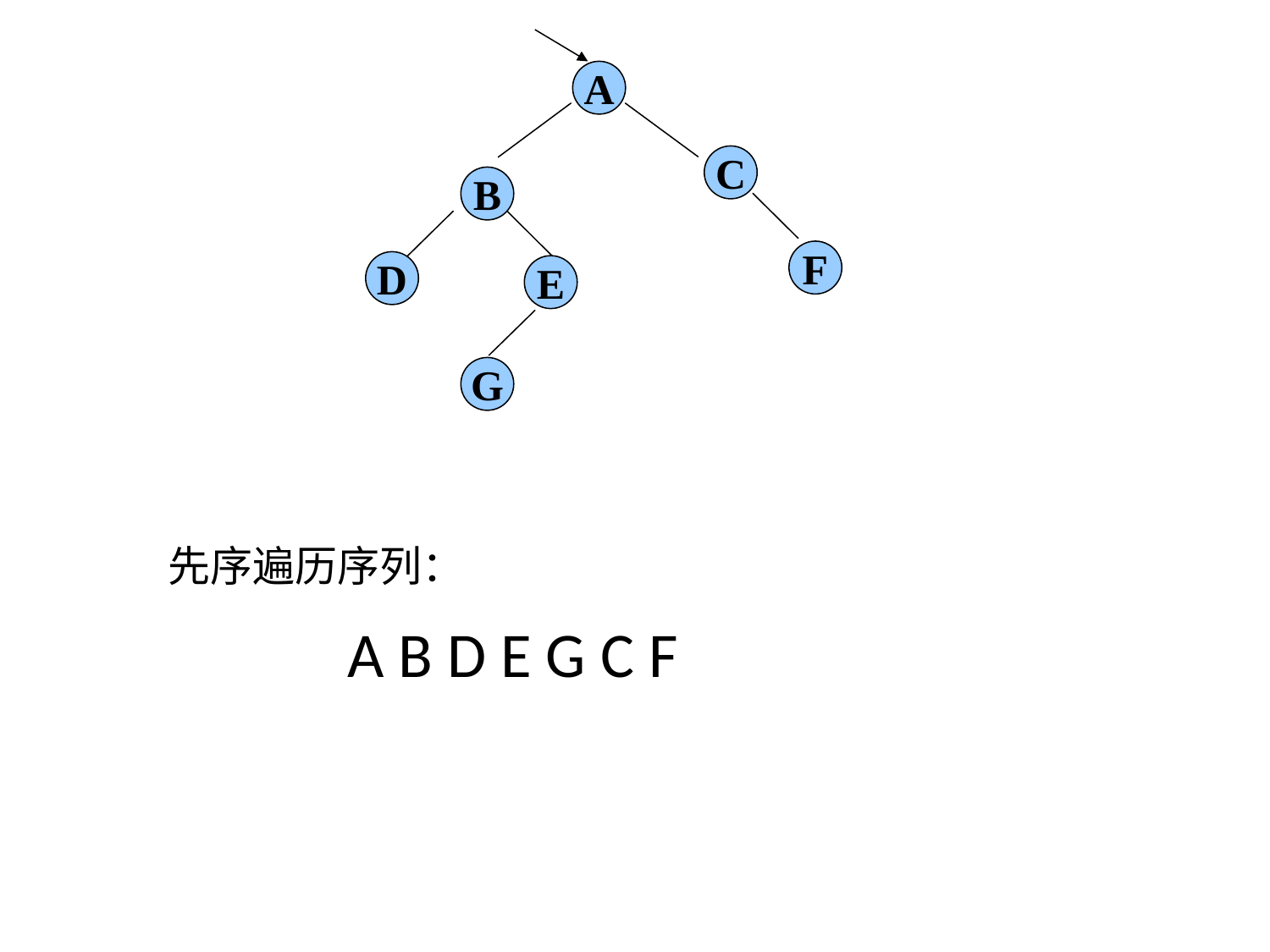

A

C
B

F
D
E

G
先序遍历序列：
A B D E G C F